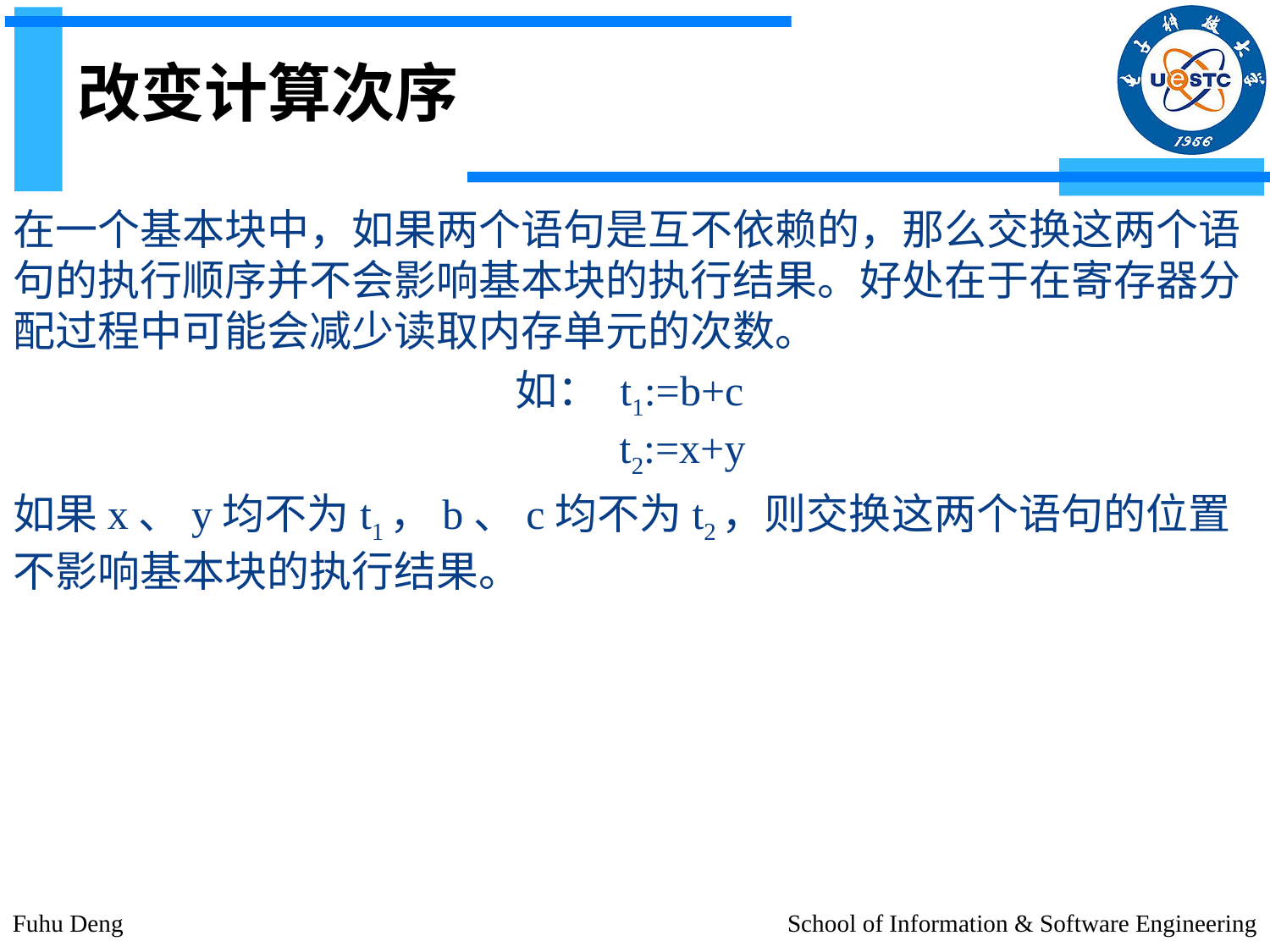

# 改变计算次序
在一个基本块中，如果两个语句是互不依赖的，那么交换这两个语句的执行顺序并不会影响基本块的执行结果。好处在于在寄存器分配过程中可能会减少读取内存单元的次数。
如： t1:=b+c
         t2:=x+y
如果x、y均不为t1，b、c均不为t2，则交换这两个语句的位置不影响基本块的执行结果。

Fuhu Deng
13
School of Information & Software Engineering